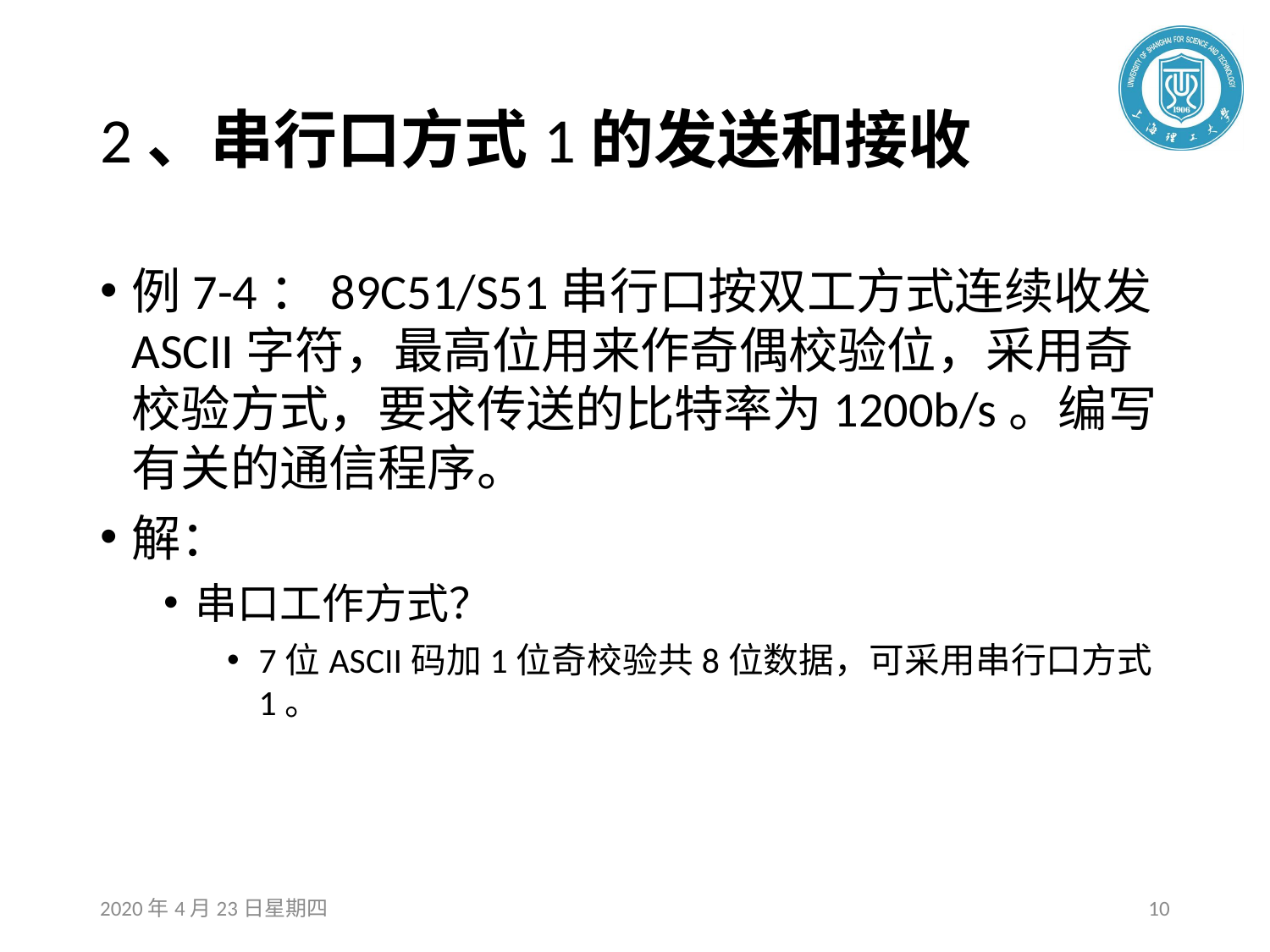

# 2、串行口方式1的发送和接收
例7-4：89C51/S51串行口按双工方式连续收发ASCII字符，最高位用来作奇偶校验位，采用奇校验方式，要求传送的比特率为1200b/s。编写有关的通信程序。
解：
串口工作方式？
7位ASCII码加1位奇校验共8位数据，可采用串行口方式1。
2020年4月23日星期四
10